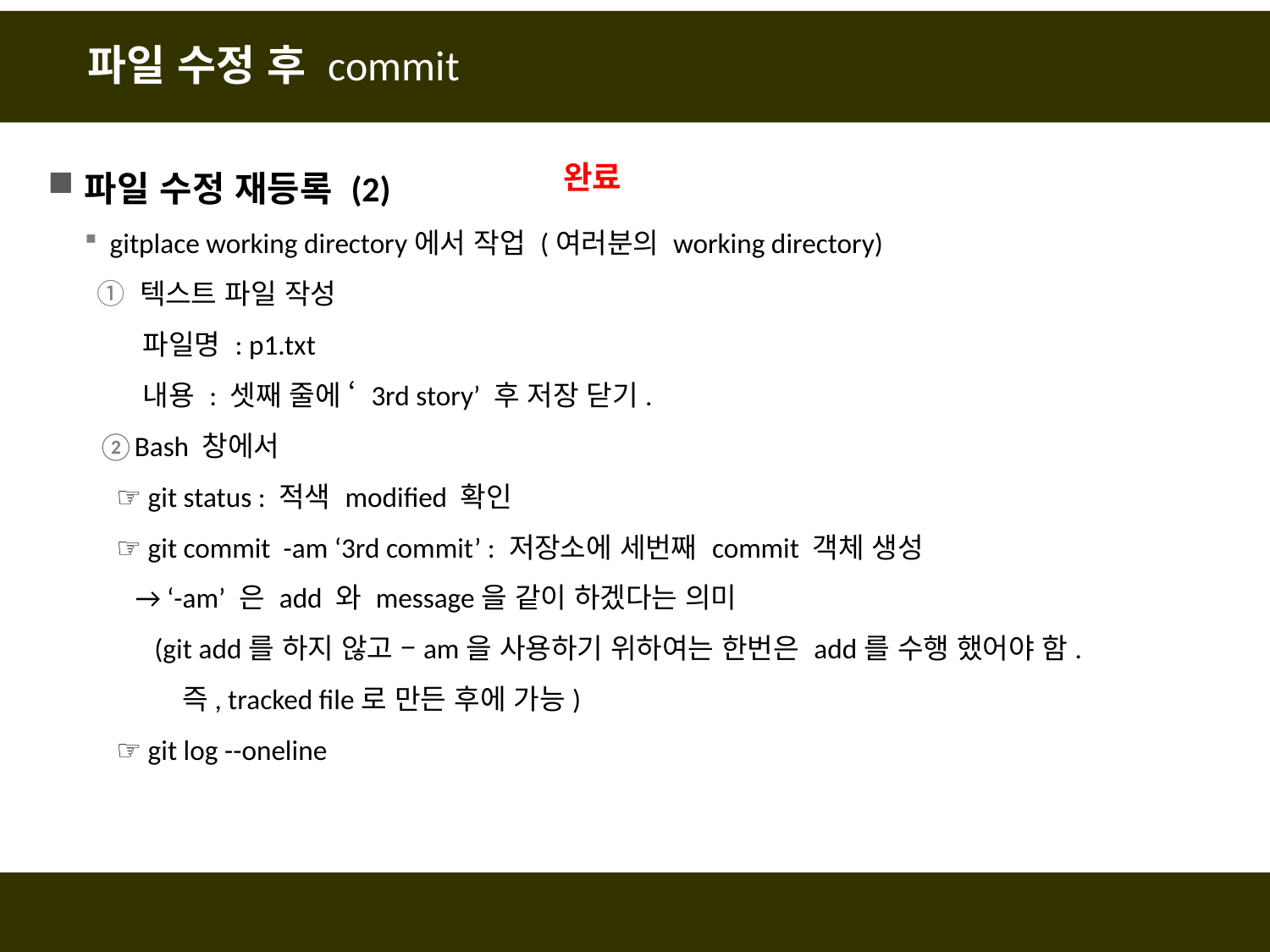

# 파일 수정 후 commit
파일 수정 재등록 (2)
gitplace working directory에서 작업 (여러분의 working directory)
 텍스트 파일 작성
     파일명 : p1.txt
     내용 : 셋째 줄에 ‘ 3rd story’ 후 저장 닫기.
Bash 창에서
   ☞ git status : 적색 modified 확인
   ☞ git commit  -am ‘3rd commit’ : 저장소에 세번째 commit 객체 생성
      → ‘-am’ 은 add 와 message을 같이 하겠다는 의미
         (git add를 하지 않고 –am을 사용하기 위하여는 한번은 add를 수행 했어야 함.
          즉, tracked file로 만든 후에 가능)
   ☞ git log --oneline

완료